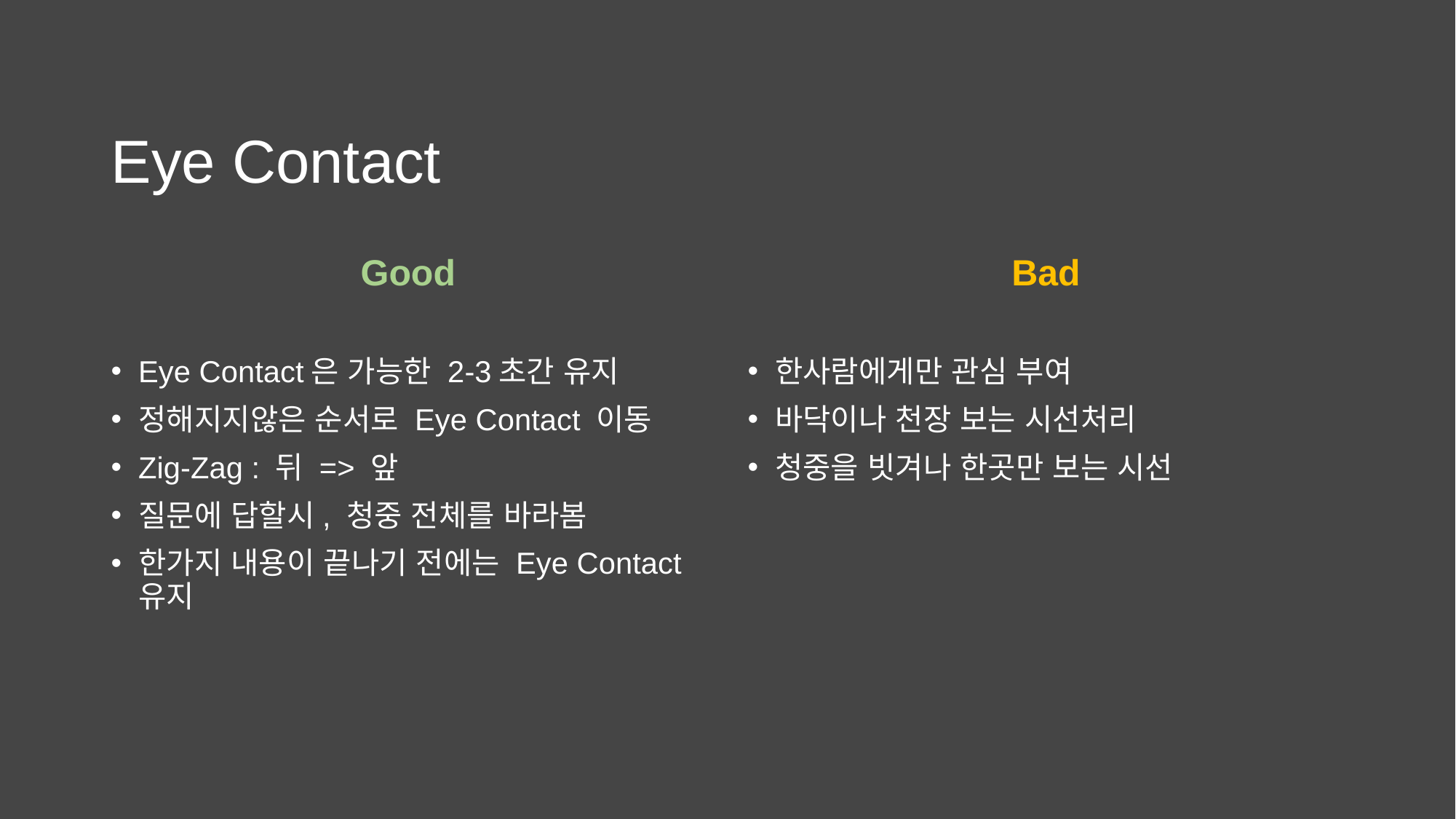

# Eye Contact
Good
Bad

Eye Contact은 가능한 2-3초간 유지
정해지지않은 순서로 Eye Contact 이동
Zig-Zag : 뒤 => 앞
질문에 답할시, 청중 전체를 바라봄
한가지 내용이 끝나기 전에는 Eye Contact 유지

한사람에게만 관심 부여
바닥이나 천장 보는 시선처리
청중을 빗겨나 한곳만 보는 시선